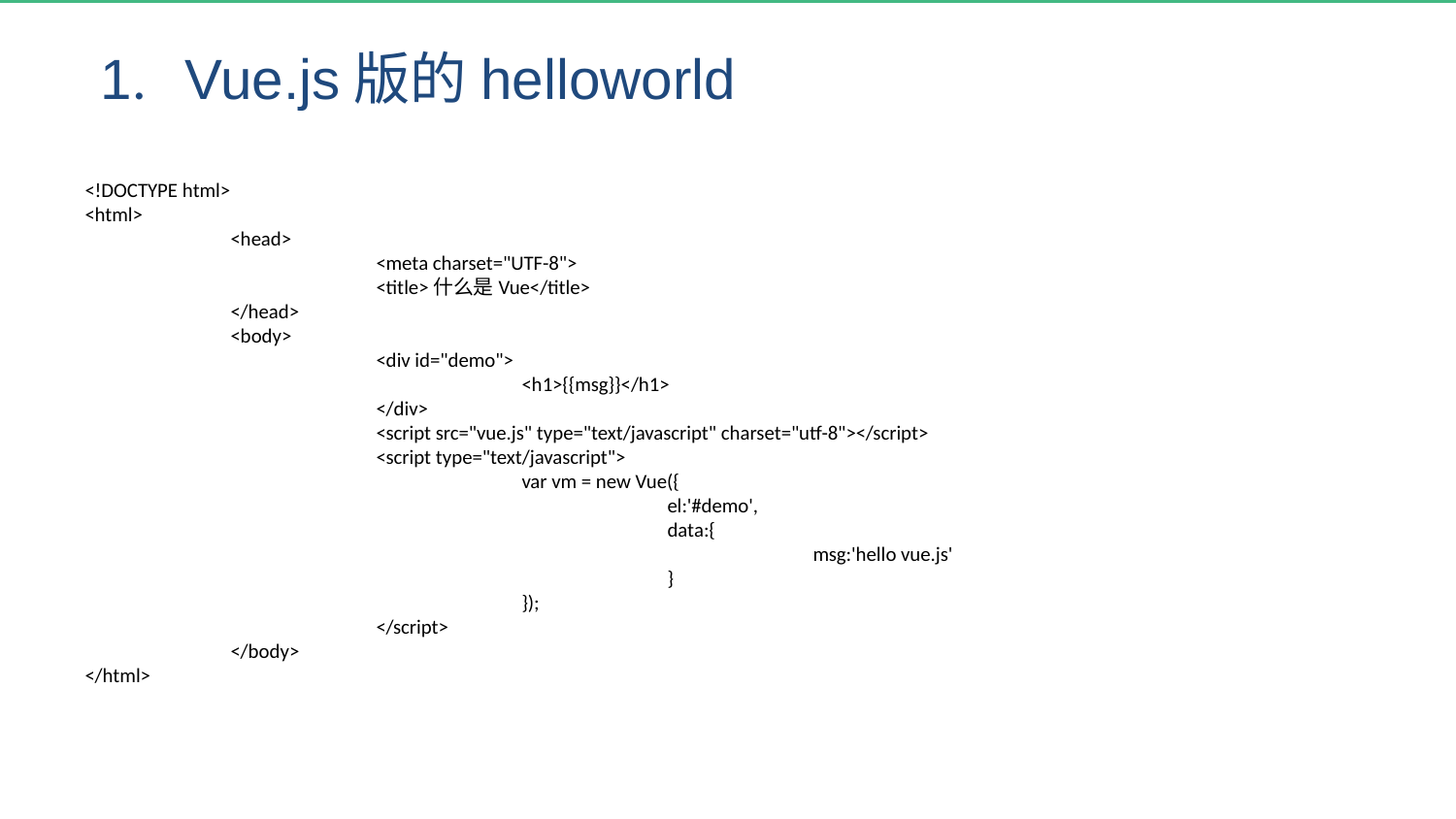

1.   Vue.js版的helloworld
<!DOCTYPE html>
<html>
	<head>
		<meta charset="UTF-8">
		<title>什么是Vue</title>
	</head>
	<body>
		<div id="demo">
			<h1>{{msg}}</h1>
		</div>
		<script src="vue.js" type="text/javascript" charset="utf-8"></script>
		<script type="text/javascript">
			var vm = new Vue({
				el:'#demo',
				data:{
					msg:'hello vue.js'
				}
			});
		</script>
	</body>
</html>